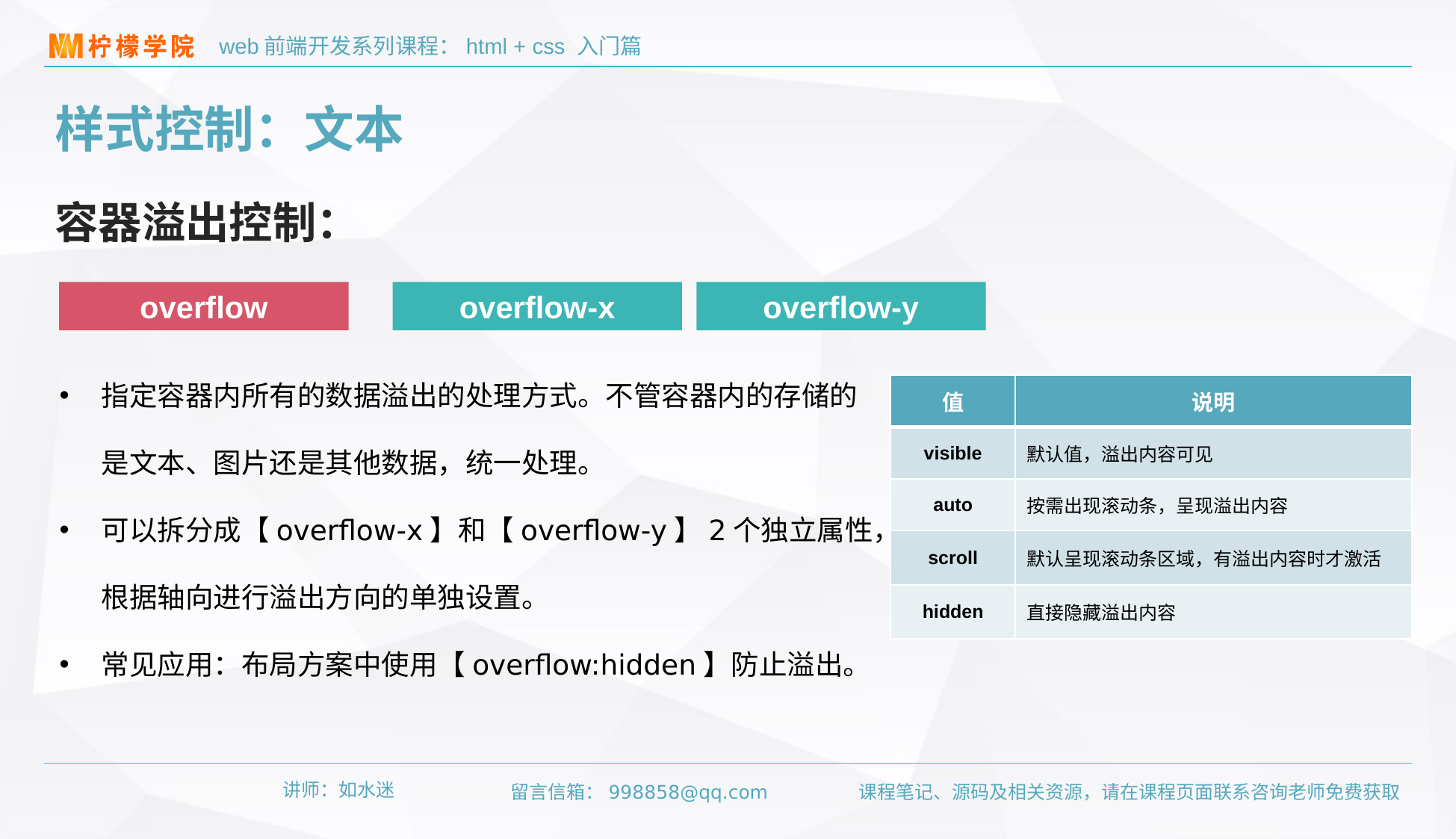

样式控制：文本
容器溢出控制：
overflow
overflow-x
overflow-y
指定容器内所有的数据溢出的处理方式。不管容器内的存储的是文本、图片还是其他数据，统一处理。
可以拆分成【overflow-x】和【overflow-y】2个独立属性，根据轴向进行溢出方向的单独设置。
常见应用：布局方案中使用【overflow:hidden】防止溢出。
| 值 | 说明 |
| --- | --- |
| visible | 默认值，溢出内容可见 |
| auto | 按需出现滚动条，呈现溢出内容 |
| scroll | 默认呈现滚动条区域，有溢出内容时才激活 |
| hidden | 直接隐藏溢出内容 |